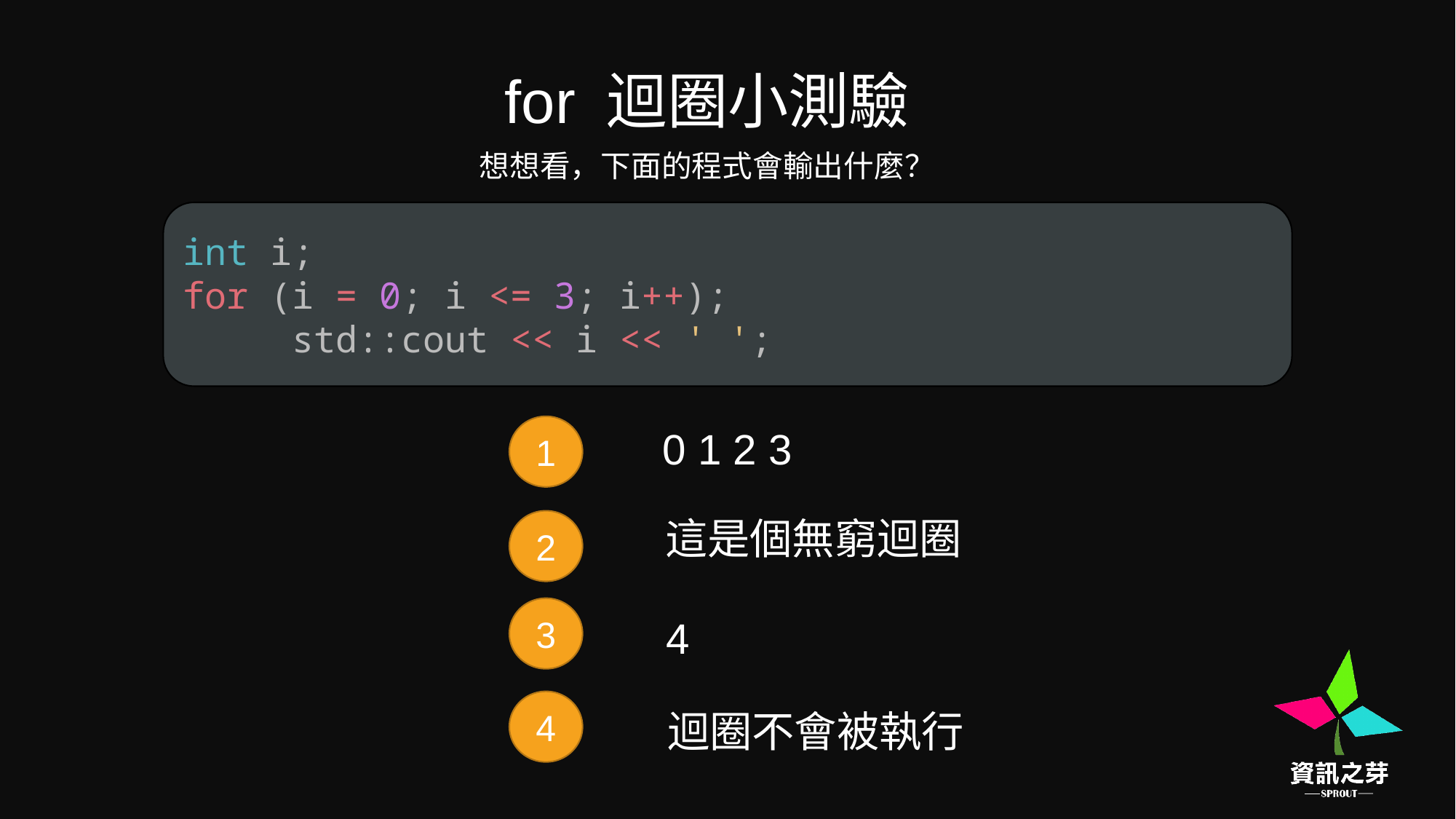

for 迴圈小測驗
想想看，下面的程式會輸出什麼？
int i;
for (i = 0; i <= 3; i++);
	std::cout << i << ' ';

1
0 1 2 3
這是個無窮迴圈
2

3
4
4
迴圈不會被執行